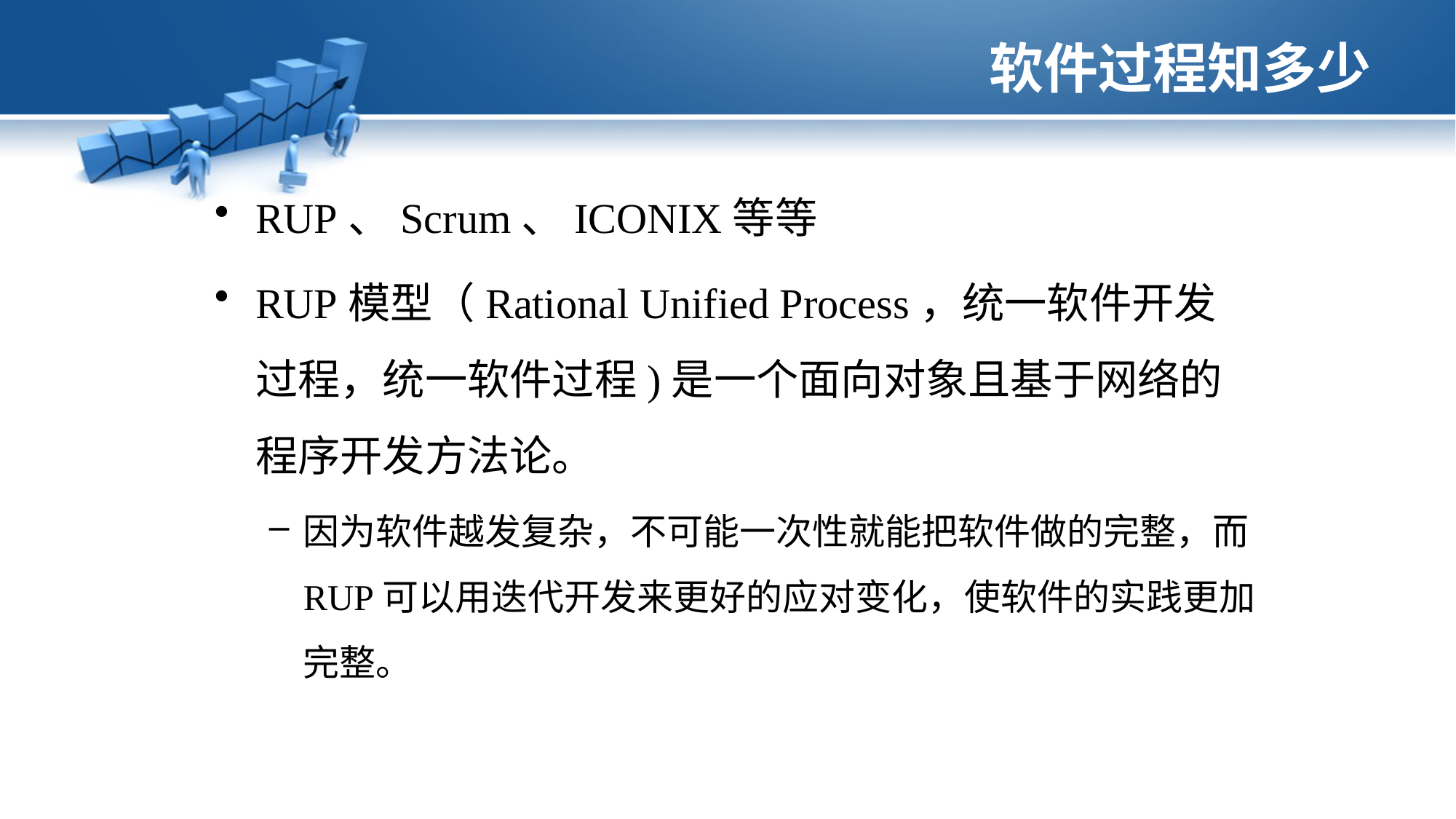

# 软件过程知多少
RUP、Scrum、ICONIX等等
RUP模型（Rational Unified Process，统一软件开发过程，统一软件过程)是一个面向对象且基于网络的程序开发方法论。
因为软件越发复杂，不可能一次性就能把软件做的完整，而RUP可以用迭代开发来更好的应对变化，使软件的实践更加完整。